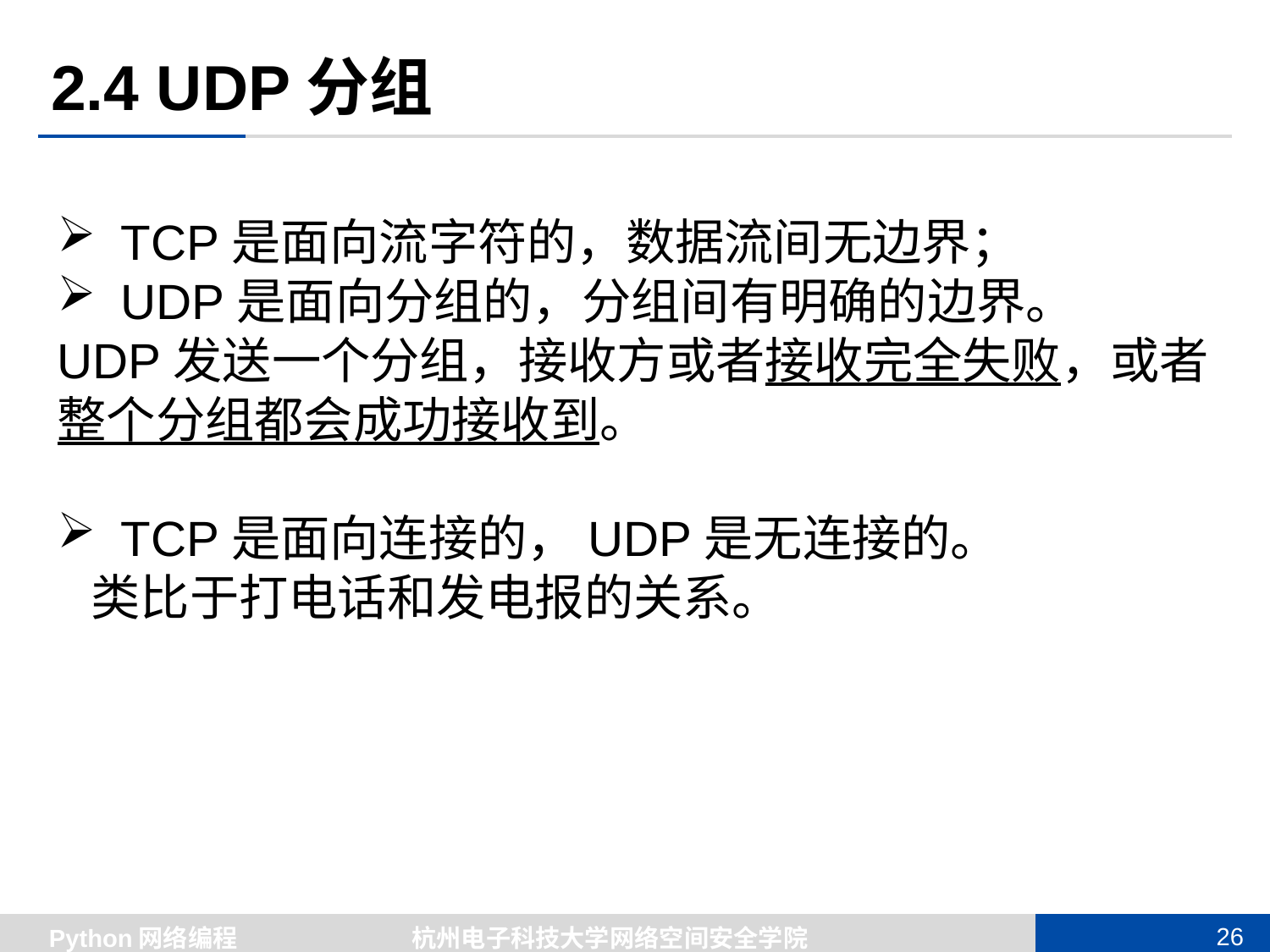

# 2.4 UDP分组
TCP是面向流字符的，数据流间无边界；
UDP是面向分组的，分组间有明确的边界。
UDP发送一个分组，接收方或者接收完全失败，或者整个分组都会成功接收到。

TCP是面向连接的，UDP是无连接的。
  类比于打电话和发电报的关系。